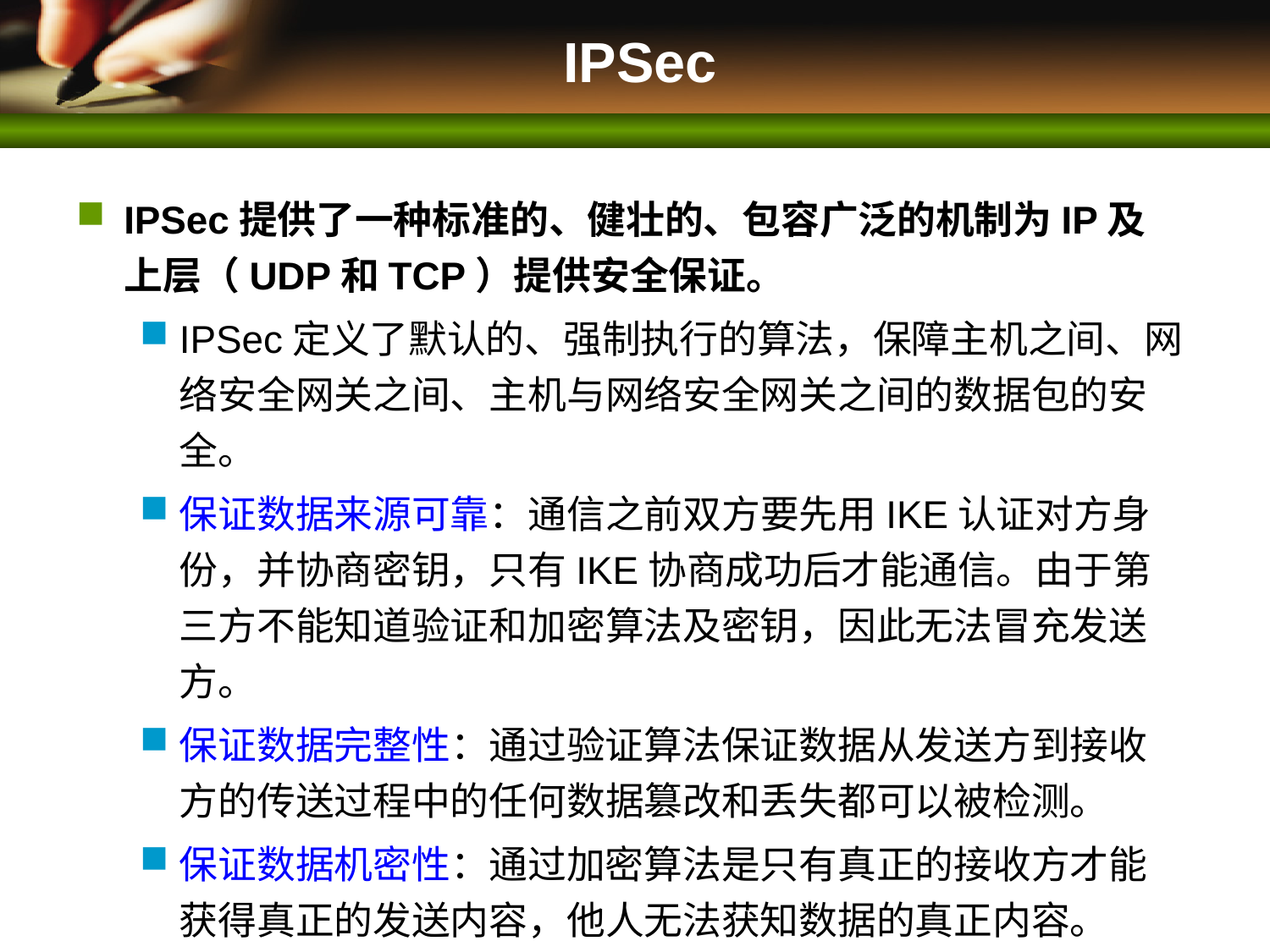

# IPSec
IPSec提供了一种标准的、健壮的、包容广泛的机制为IP及上层（UDP和TCP）提供安全保证。
IPSec定义了默认的、强制执行的算法，保障主机之间、网络安全网关之间、主机与网络安全网关之间的数据包的安全。
保证数据来源可靠：通信之前双方要先用IKE认证对方身份，并协商密钥，只有IKE协商成功后才能通信。由于第三方不能知道验证和加密算法及密钥，因此无法冒充发送方。
保证数据完整性：通过验证算法保证数据从发送方到接收方的传送过程中的任何数据篡改和丢失都可以被检测。
保证数据机密性：通过加密算法是只有真正的接收方才能获得真正的发送内容，他人无法获知数据的真正内容。